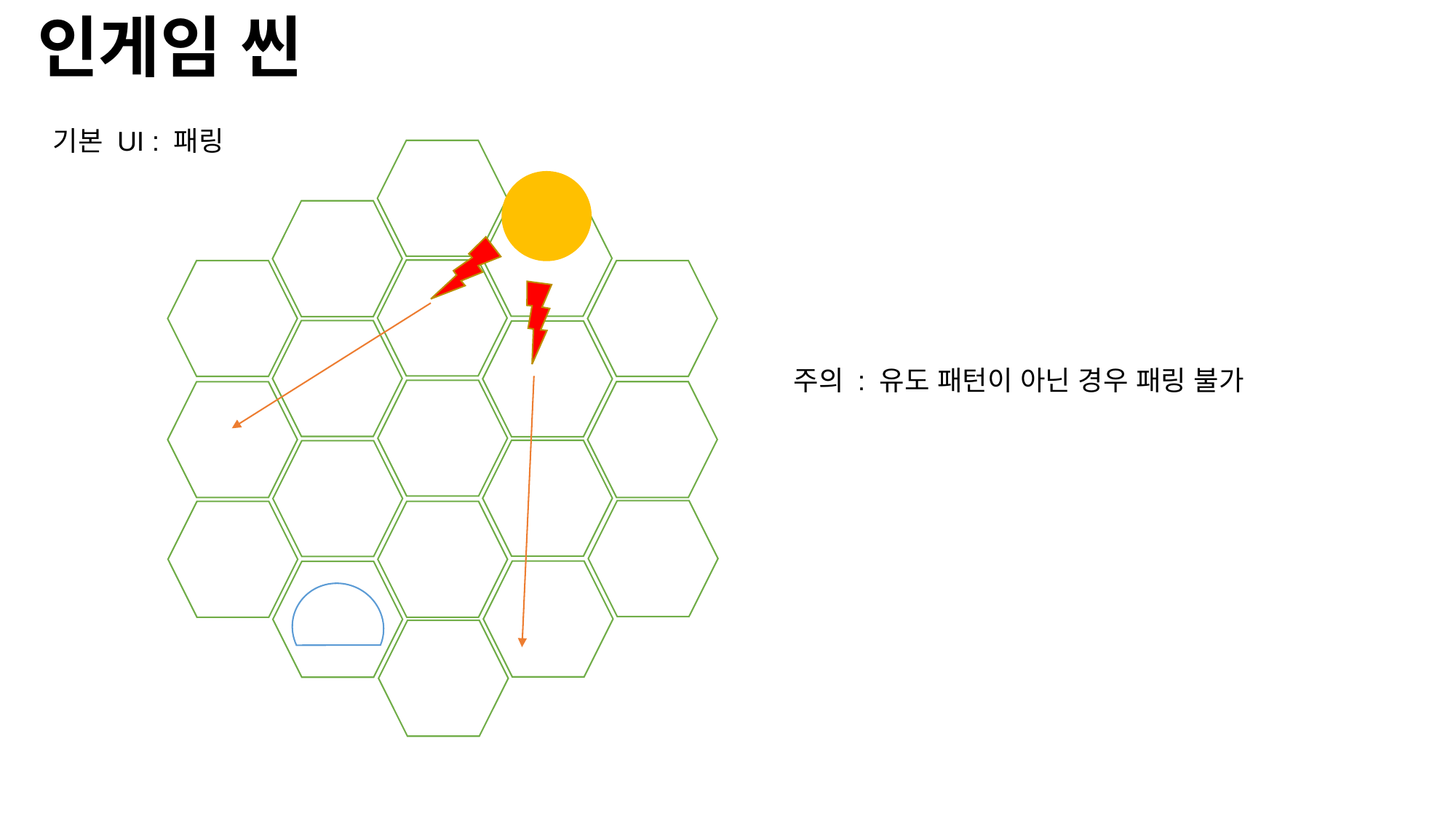

인게임 씬
기본 UI : 패링

주의 : 유도 패턴이 아닌 경우 패링 불가